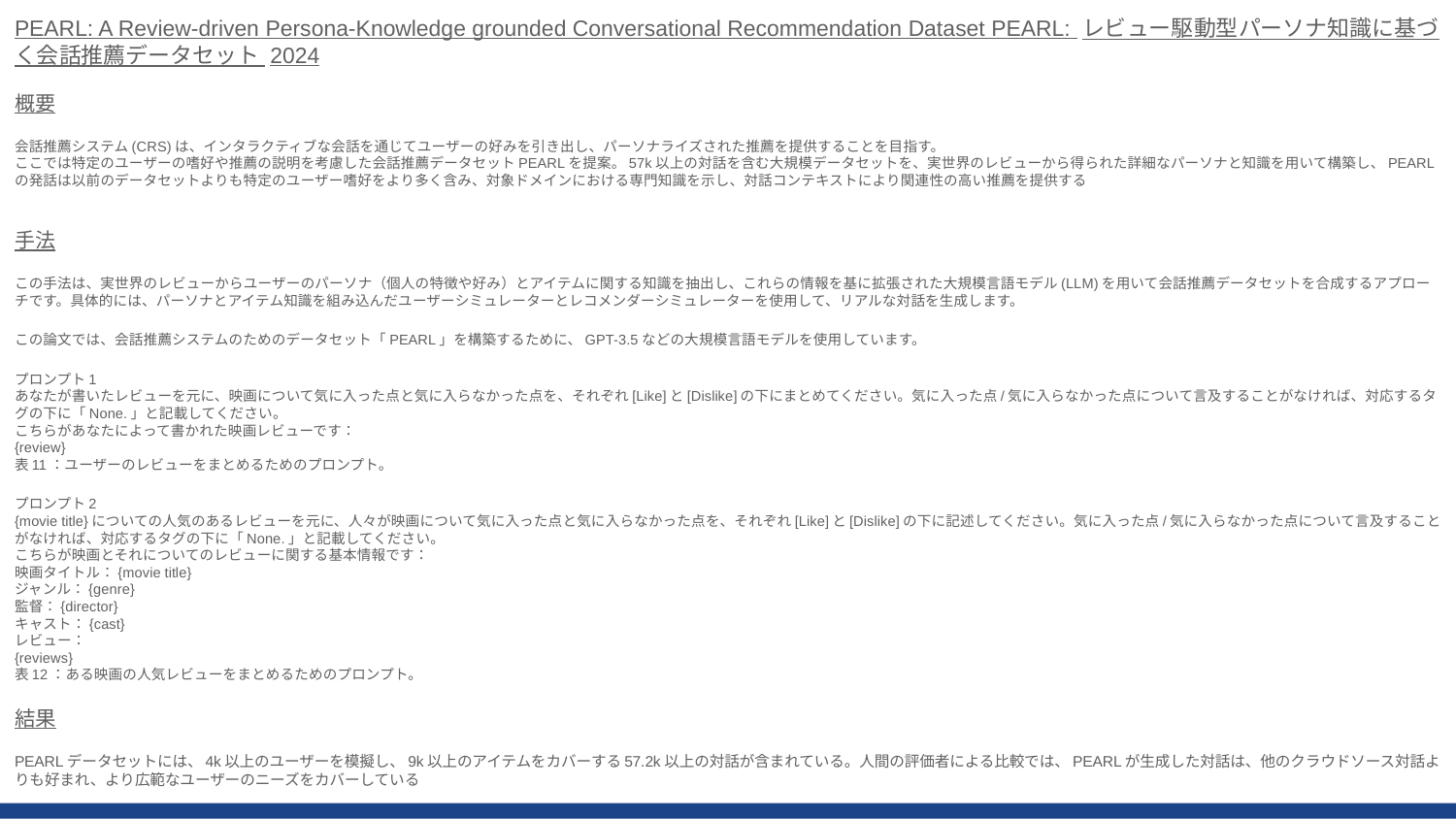

PEARL: A Review-driven Persona-Knowledge grounded Conversational Recommendation Dataset PEARL: レビュー駆動型パーソナ知識に基づく会話推薦データセット 2024
概要
会話推薦システム(CRS)は、インタラクティブな会話を通じてユーザーの好みを引き出し、パーソナライズされた推薦を提供することを目指す。
ここでは特定のユーザーの嗜好や推薦の説明を考慮した会話推薦データセットPEARLを提案。57k以上の対話を含む大規模データセットを、実世界のレビューから得られた詳細なパーソナと知識を用いて構築し、PEARLの発話は以前のデータセットよりも特定のユーザー嗜好をより多く含み、対象ドメインにおける専門知識を示し、対話コンテキストにより関連性の高い推薦を提供する
手法
この手法は、実世界のレビューからユーザーのパーソナ（個人の特徴や好み）とアイテムに関する知識を抽出し、これらの情報を基に拡張された大規模言語モデル(LLM)を用いて会話推薦データセットを合成するアプローチです。具体的には、パーソナとアイテム知識を組み込んだユーザーシミュレーターとレコメンダーシミュレーターを使用して、リアルな対話を生成します。
この論文では、会話推薦システムのためのデータセット「PEARL」を構築するために、GPT-3.5などの大規模言語モデルを使用しています。
プロンプト1
あなたが書いたレビューを元に、映画について気に入った点と気に入らなかった点を、それぞれ[Like]と[Dislike]の下にまとめてください。気に入った点/気に入らなかった点について言及することがなければ、対応するタグの下に「None.」と記載してください。
こちらがあなたによって書かれた映画レビューです：
{review}
表11：ユーザーのレビューをまとめるためのプロンプト。
プロンプト2
{movie title}についての人気のあるレビューを元に、人々が映画について気に入った点と気に入らなかった点を、それぞれ[Like]と[Dislike]の下に記述してください。気に入った点/気に入らなかった点について言及することがなければ、対応するタグの下に「None.」と記載してください。
こちらが映画とそれについてのレビューに関する基本情報です：
映画タイトル：{movie title}
ジャンル：{genre}
監督：{director}
キャスト：{cast}
レビュー：
{reviews}
表12：ある映画の人気レビューをまとめるためのプロンプト。
結果
PEARLデータセットには、4k以上のユーザーを模擬し、9k以上のアイテムをカバーする57.2k以上の対話が含まれている。人間の評価者による比較では、PEARLが生成した対話は、他のクラウドソース対話よりも好まれ、より広範なユーザーのニーズをカバーしている